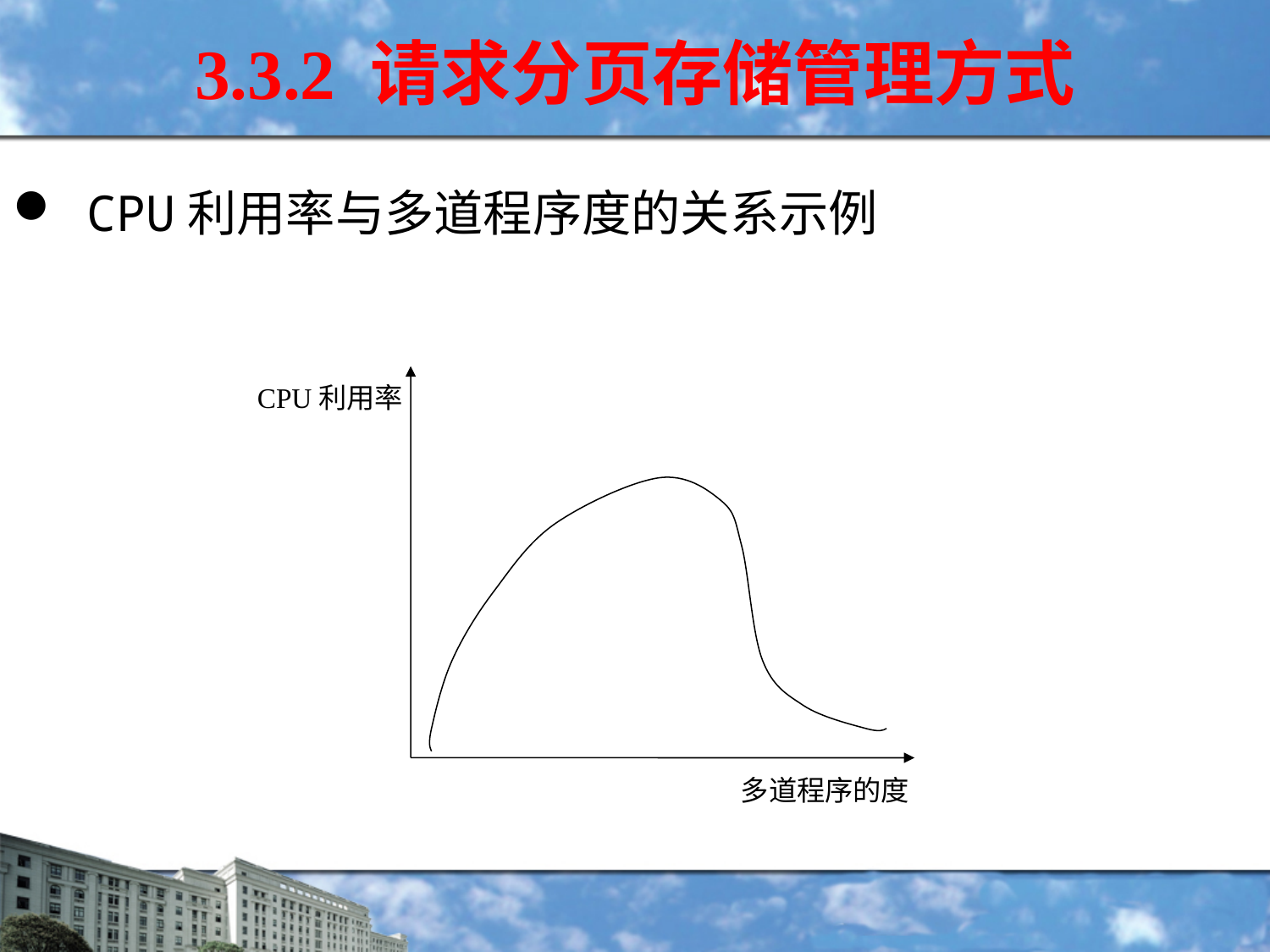

3.3.2 请求分页存储管理方式
CPU利用率与多道程序度的关系示例

CPU利用率

多道程序的度